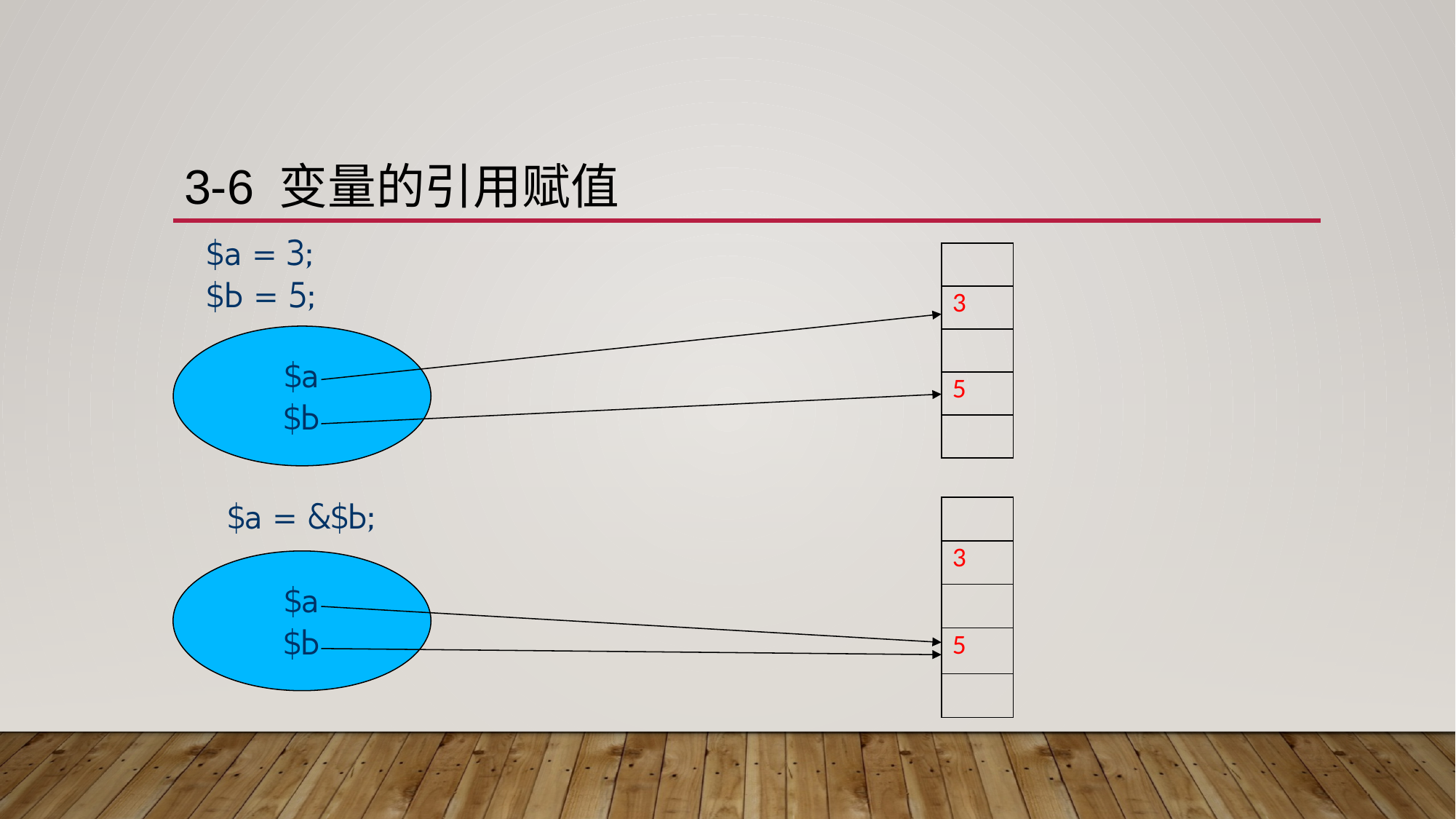

# 3-6 变量的引用赋值
$a = 3;
$b = 5;
|  |
| --- |
| 3 |
|  |
| 5 |
|  |

$a
$b

$a = &$b;
|  |
| --- |
| 3 |
|  |
| 5 |
|  |
$a
$b